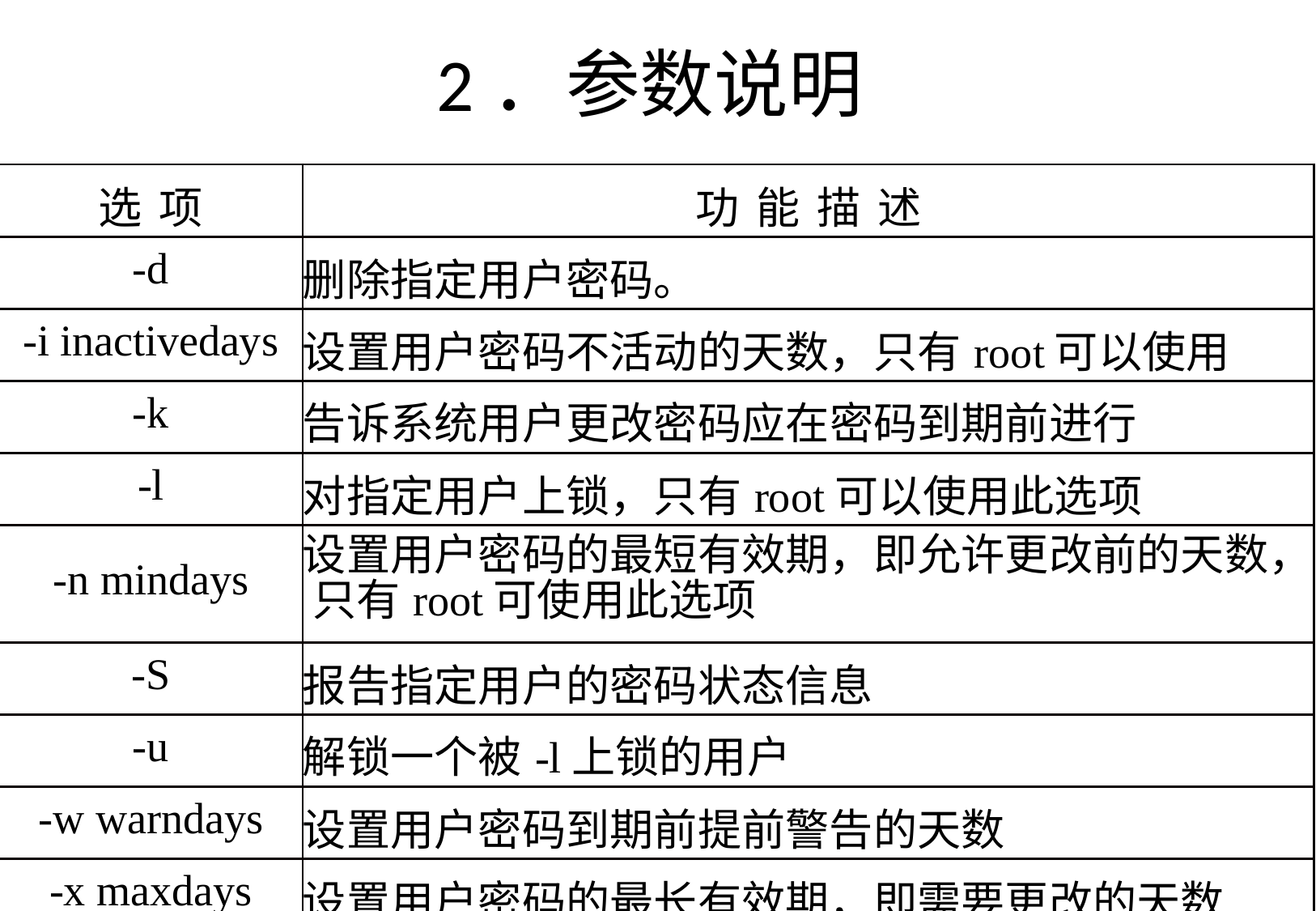

# 2．参数说明
| 选 项 | 功 能 描 述 |
| --- | --- |
| -d | 删除指定用户密码。 |
| -i inactivedays | 设置用户密码不活动的天数，只有root可以使用 |
| -k | 告诉系统用户更改密码应在密码到期前进行 |
| -l | 对指定用户上锁，只有root可以使用此选项 |
| -n mindays | 设置用户密码的最短有效期，即允许更改前的天数， 只有root可使用此选项 |
| -S | 报告指定用户的密码状态信息 |
| -u | 解锁一个被-l上锁的用户 |
| -w warndays | 设置用户密码到期前提前警告的天数 |
| -x maxdays | 设置用户密码的最长有效期，即需要更改的天数 |